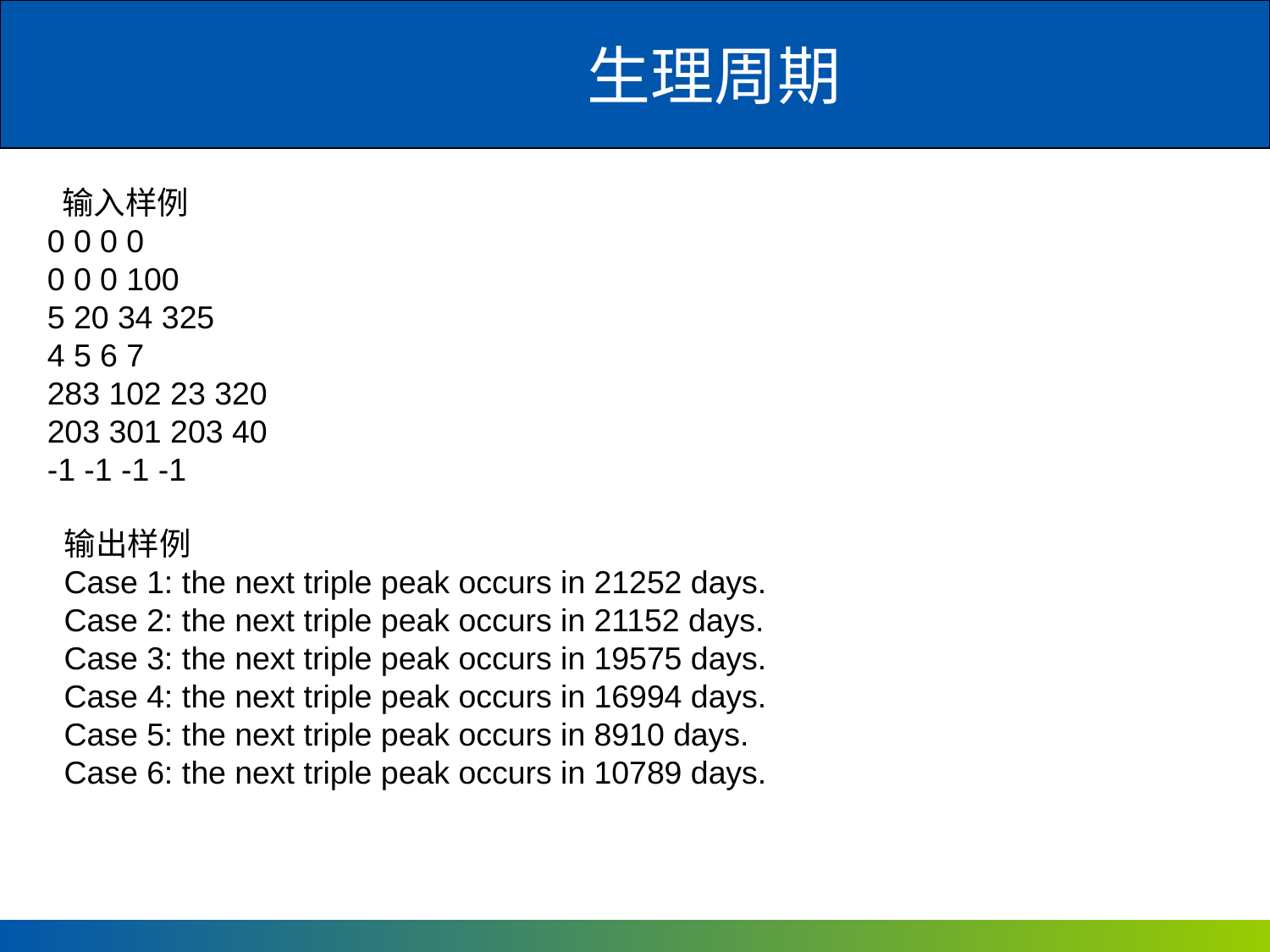

# 生理周期
 输入样例
0 0 0 0
0 0 0 100
5 20 34 325
4 5 6 7
283 102 23 320
203 301 203 40
-1 -1 -1 -1
输出样例
Case 1: the next triple peak occurs in 21252 days.
Case 2: the next triple peak occurs in 21152 days.
Case 3: the next triple peak occurs in 19575 days.
Case 4: the next triple peak occurs in 16994 days.
Case 5: the next triple peak occurs in 8910 days.
Case 6: the next triple peak occurs in 10789 days.